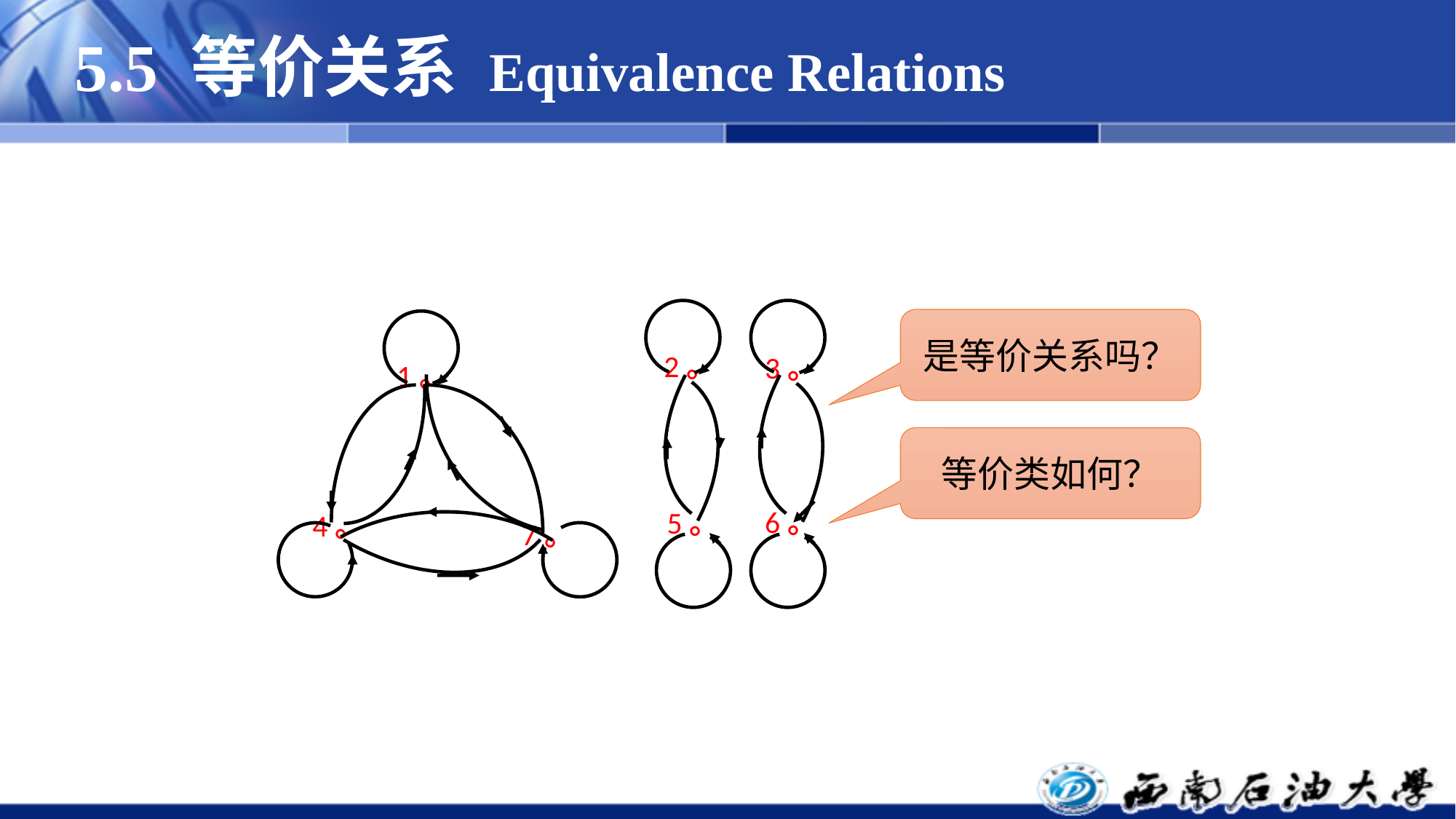

# 5.5 等价关系 Equivalence Relations

3。

6。

1。

4。
7。

2。

5。

是等价关系吗？
等价类如何？